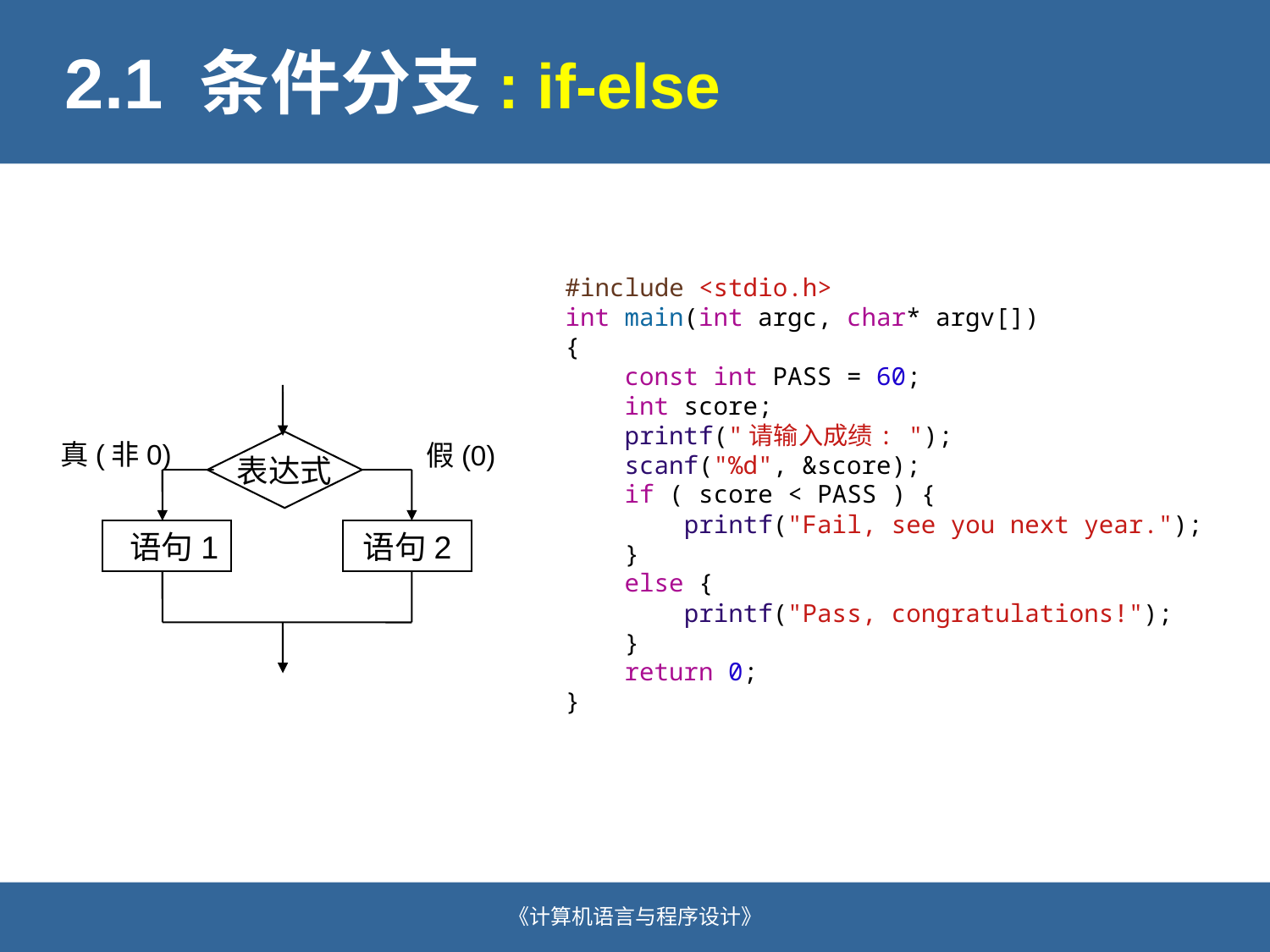

# 2.1 条件分支: if-else
#include <stdio.h>
int main(int argc, char* argv[])
{
    const int PASS = 60;
    int score;
    printf("请输入成绩: ");
    scanf("%d", &score);
    if ( score < PASS ) {
        printf("Fail, see you next year.");
    }
    else {
        printf("Pass, congratulations!");
    }
    return 0;
}

表达式

 语句1
语句2

真(非0)
假(0)

《计算机语言与程序设计》
57